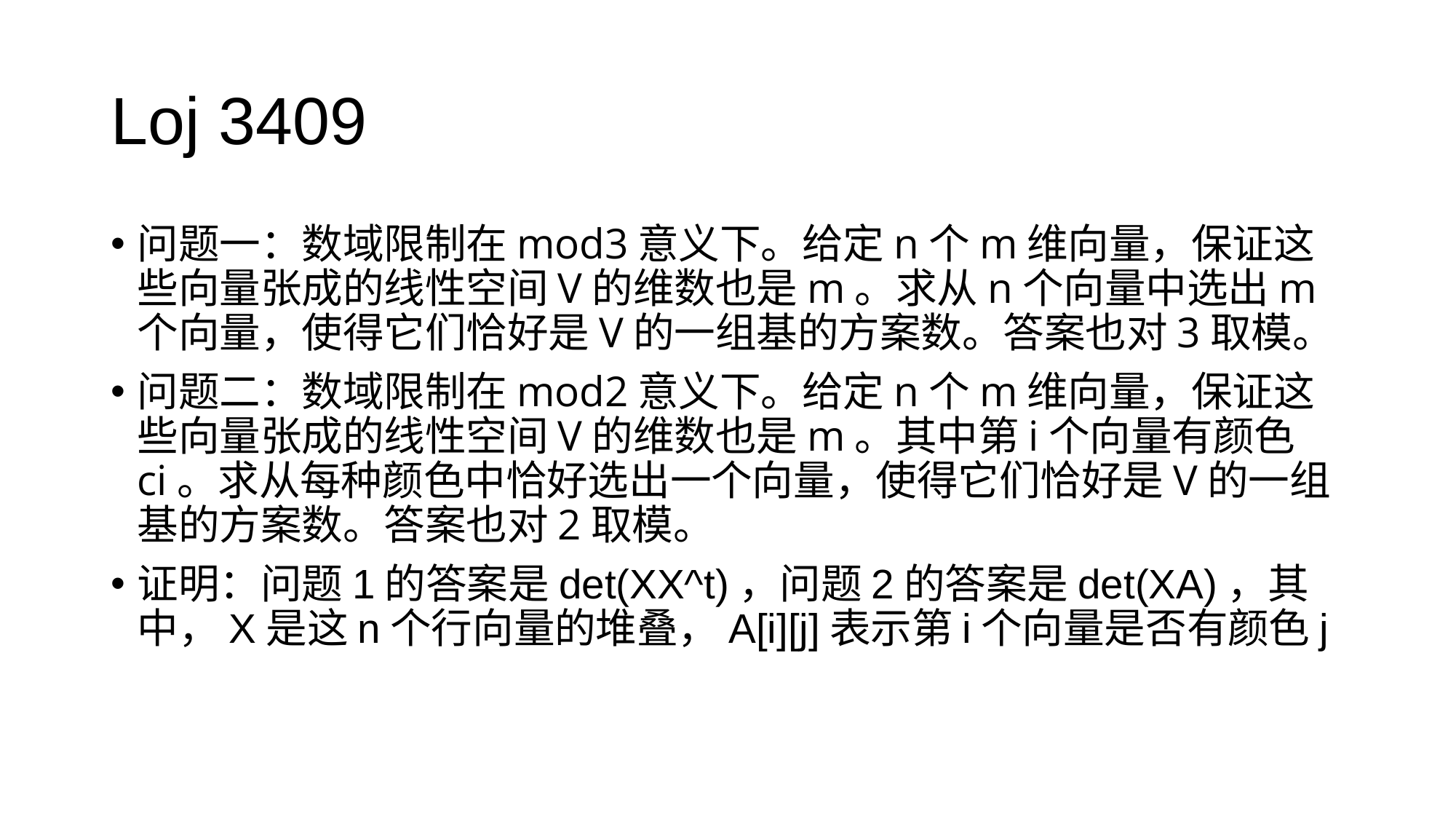

# Loj 3409
问题一：数域限制在mod3意义下。给定n个m维向量，保证这些向量张成的线性空间V的维数也是m。求从n个向量中选出m个向量，使得它们恰好是V的一组基的方案数。答案也对3取模。
问题二：数域限制在mod2意义下。给定n个m维向量，保证这些向量张成的线性空间V的维数也是m。其中第i个向量有颜色ci。求从每种颜色中恰好选出一个向量，使得它们恰好是V的一组基的方案数。答案也对2取模。
证明：问题1的答案是det(XX^t)，问题2的答案是det(XA)，其中，X是这n个行向量的堆叠，A[i][j]表示第i个向量是否有颜色j